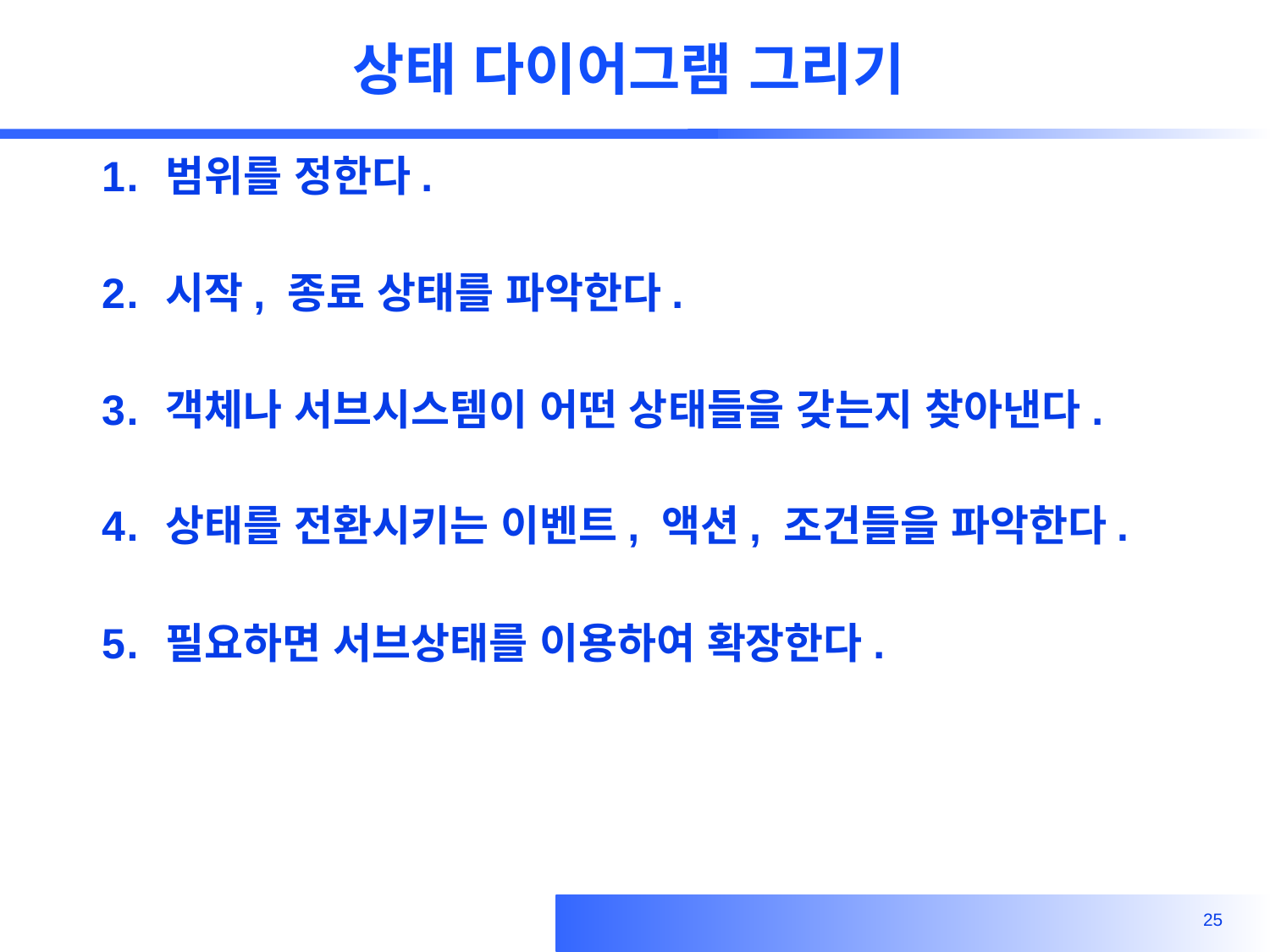

# 상태 다이어그램 그리기
범위를 정한다.

시작, 종료 상태를 파악한다.

객체나 서브시스템이 어떤 상태들을 갖는지 찾아낸다.

상태를 전환시키는 이벤트, 액션, 조건들을 파악한다.

필요하면 서브상태를 이용하여 확장한다.